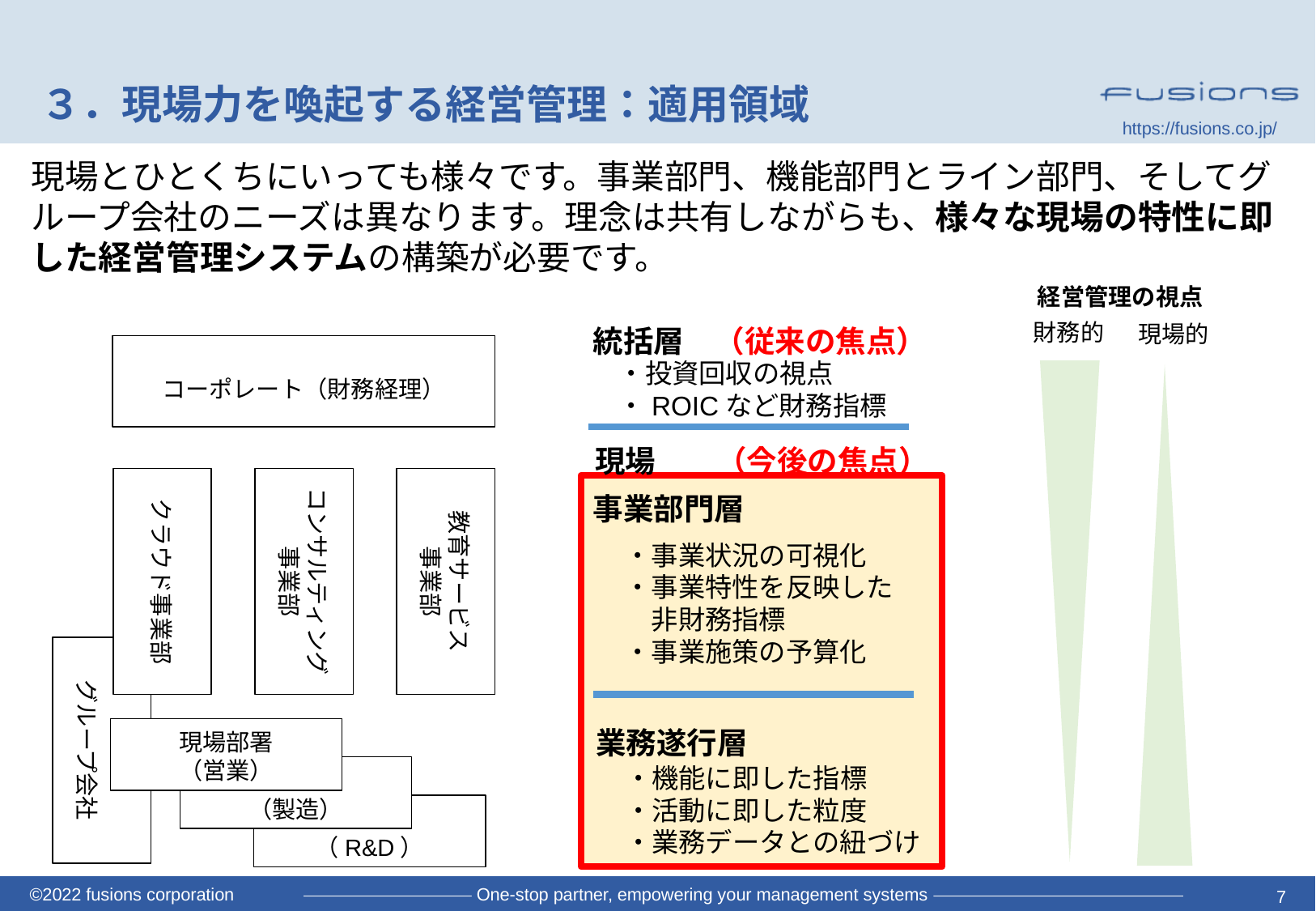

# ３．現場力を喚起する経営管理：適用領域
現場とひとくちにいっても様々です。事業部門、機能部門とライン部門、そしてグループ会社のニーズは異なります。理念は共有しながらも、様々な現場の特性に即した経営管理システムの構築が必要です。

経営管理の視点
財務的
現場的
統括層	（従来の焦点）
コーポレート（財務経理）
・投資回収の視点
・ROICなど財務指標

現場	（今後の焦点）
クラウド事業部
コンサルティング
事業部
教育サービス
事業部

事業部門層
・事業状況の可視化
・事業特性を反映した
　非財務指標
・事業施策の予算化

グループ会社
業務遂行層
現場部署
（営業）
・機能に即した指標
・活動に即した粒度
・業務データとの紐づけ

（製造）

（R&D）